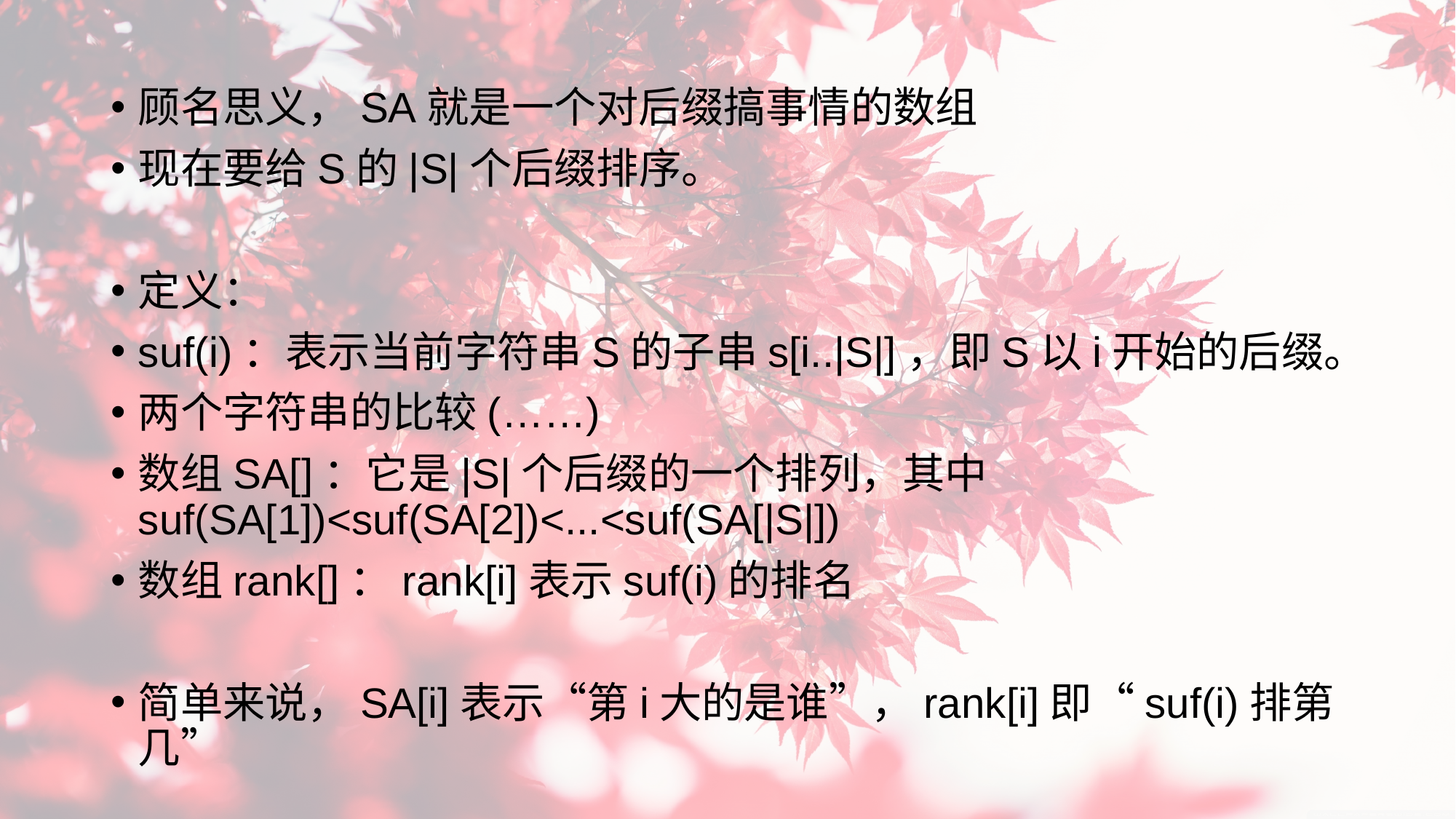

顾名思义，SA就是一个对后缀搞事情的数组
现在要给S的|S|个后缀排序。

定义：
suf(i)：表示当前字符串S的子串s[i..|S|]，即S以i开始的后缀。
两个字符串的比较(……)
数组SA[]：它是|S|个后缀的一个排列，其中suf(SA[1])<suf(SA[2])<...<suf(SA[|S|])
数组rank[]：rank[i]表示suf(i)的排名

简单来说，SA[i]表示“第i大的是谁”，rank[i]即“suf(i)排第几”